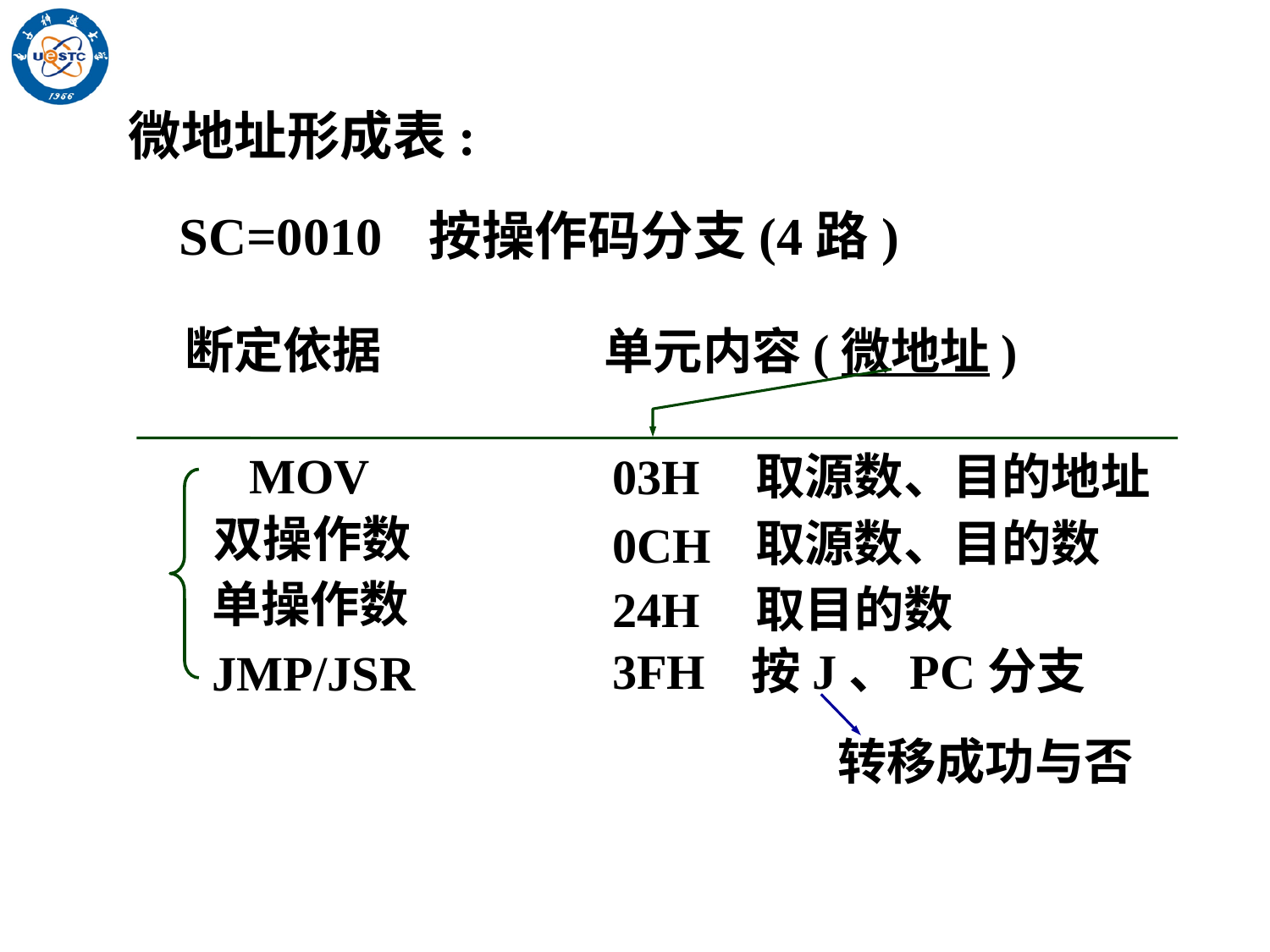

微地址形成表:
SC=0010
按操作码分支(4路)
断定依据
单元内容(微地址)

MOV

03H
取源数、目的地址

双操作数
取源数、目的数
0CH
单操作数
24H
取目的数
3FH
按J、PC分支
JMP/JSR

转移成功与否